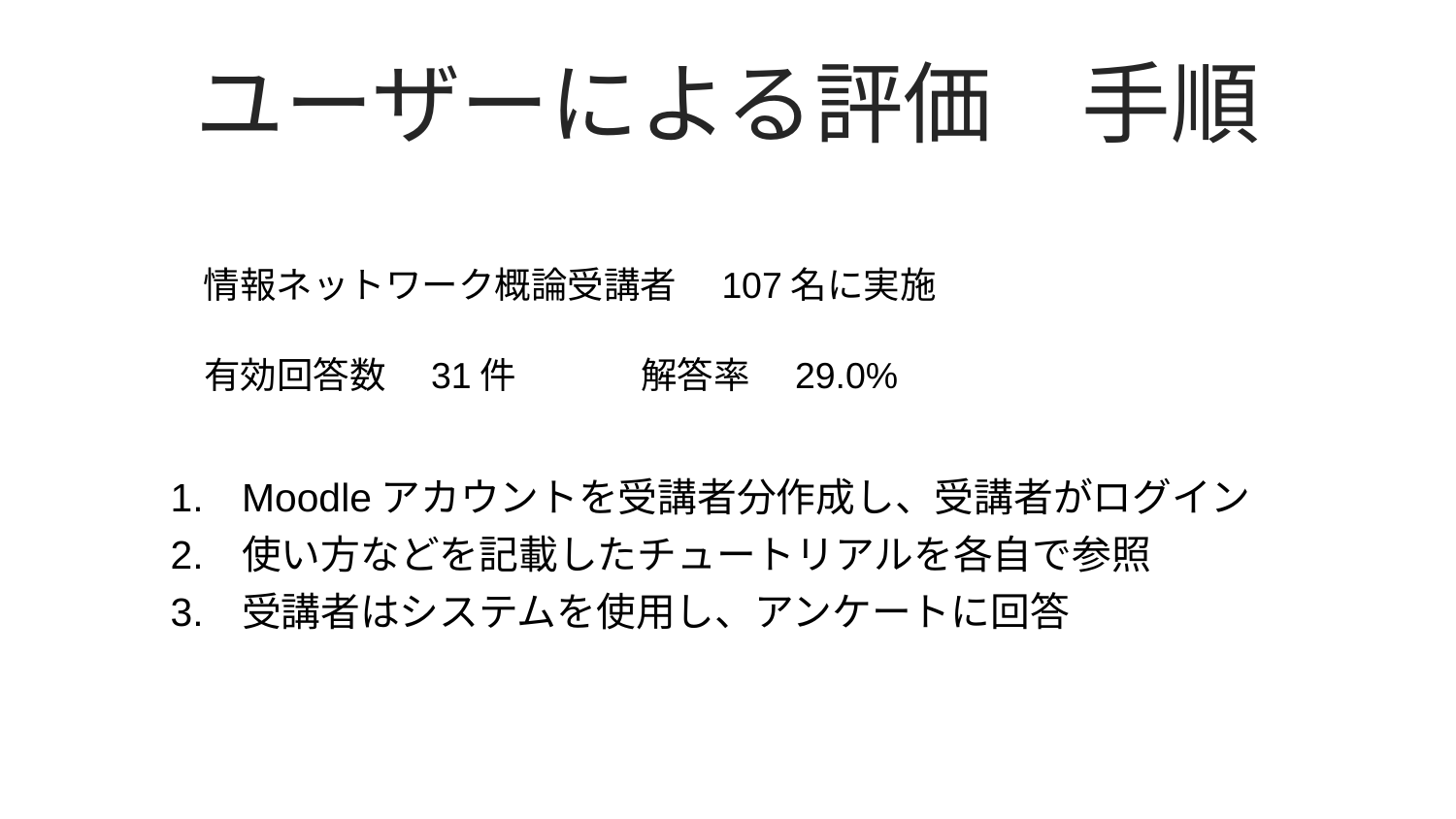

# ユーザーによる評価　手順
情報ネットワーク概論受講者　107名に実施
有効回答数　31件	解答率　29.0%
Moodleアカウントを受講者分作成し、受講者がログイン
使い方などを記載したチュートリアルを各自で参照
受講者はシステムを使用し、アンケートに回答